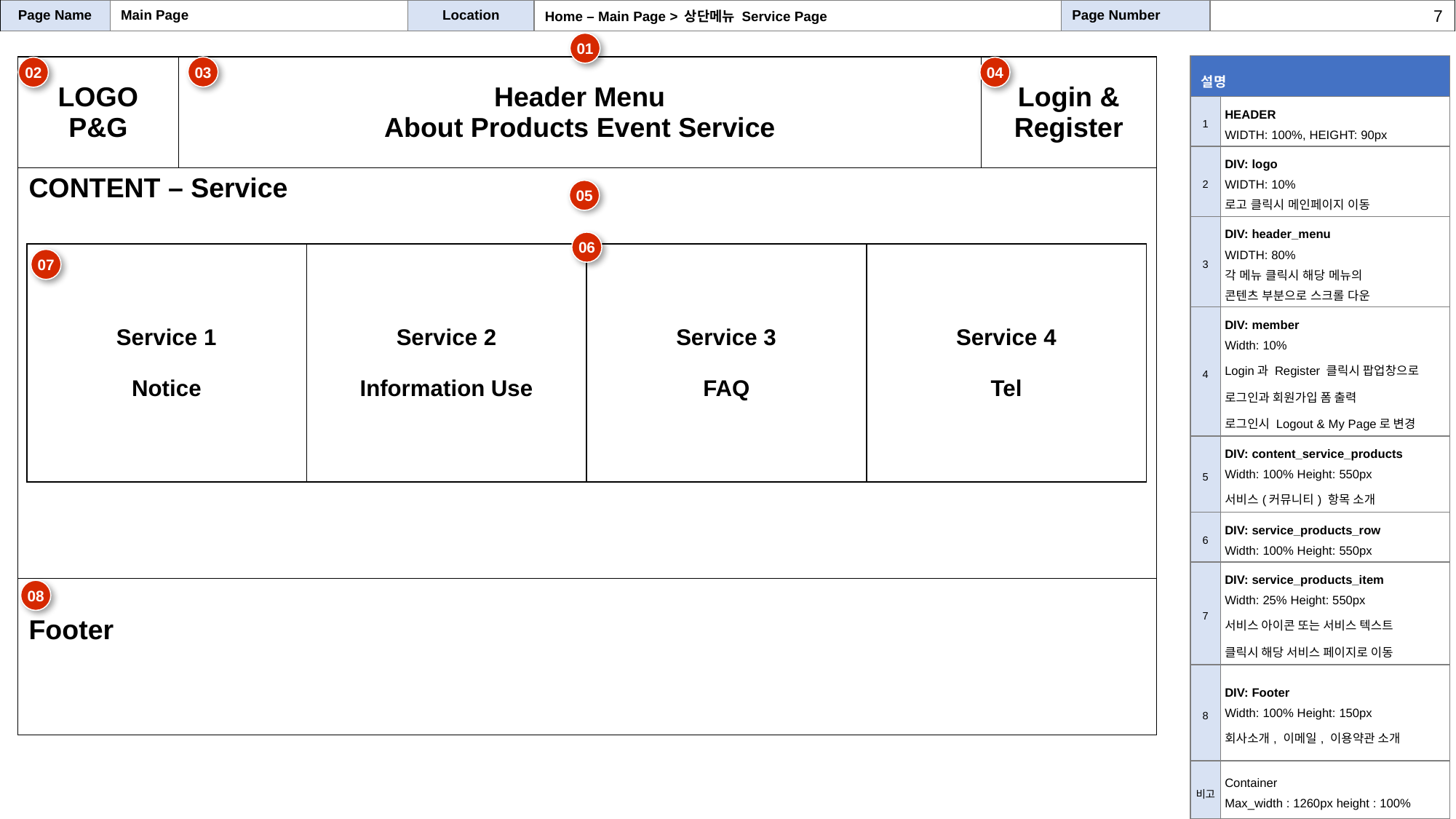

| Page Name | Main Page | Location | Home – Main Page > 상단메뉴 Service Page | Page Number |  |
| --- | --- | --- | --- | --- | --- |
7
01
| 설명 |  |
| --- | --- |
| 1 | HEADER WIDTH: 100%, HEIGHT: 90px |
| 2 | DIV: logo WIDTH: 10% 로고 클릭시 메인페이지 이동 |
| 3 | DIV: header\_menu WIDTH: 80% 각 메뉴 클릭시 해당 메뉴의 콘텐츠 부분으로 스크롤 다운 |
| 4 | DIV: member Width: 10% Login과 Register 클릭시 팝업창으로 로그인과 회원가입 폼 출력 로그인시 Logout & My Page로 변경 |
| 5 | DIV: content\_service\_products Width: 100% Height: 550px 서비스(커뮤니티) 항목 소개 |
| 6 | DIV: service\_products\_row Width: 100% Height: 550px |
| 7 | DIV: service\_products\_item Width: 25% Height: 550px 서비스 아이콘 또는 서비스 텍스트 클릭시 해당 서비스 페이지로 이동 |
| 8 | DIV: Footer Width: 100% Height: 150px 회사소개, 이메일, 이용약관 소개 |
| 비고 | Container Max\_width : 1260px height : 100% |
| LOGO P&G | Header Menu About Products Event Service | Login & Register |
| --- | --- | --- |
| CONTENT – Service |  |  |
| Footer |  |  |
03
04
02

05
06
| Service 1 Notice | Service 2 Information Use | Service 3 FAQ | Service 4 Tel |
| --- | --- | --- | --- |
07
08